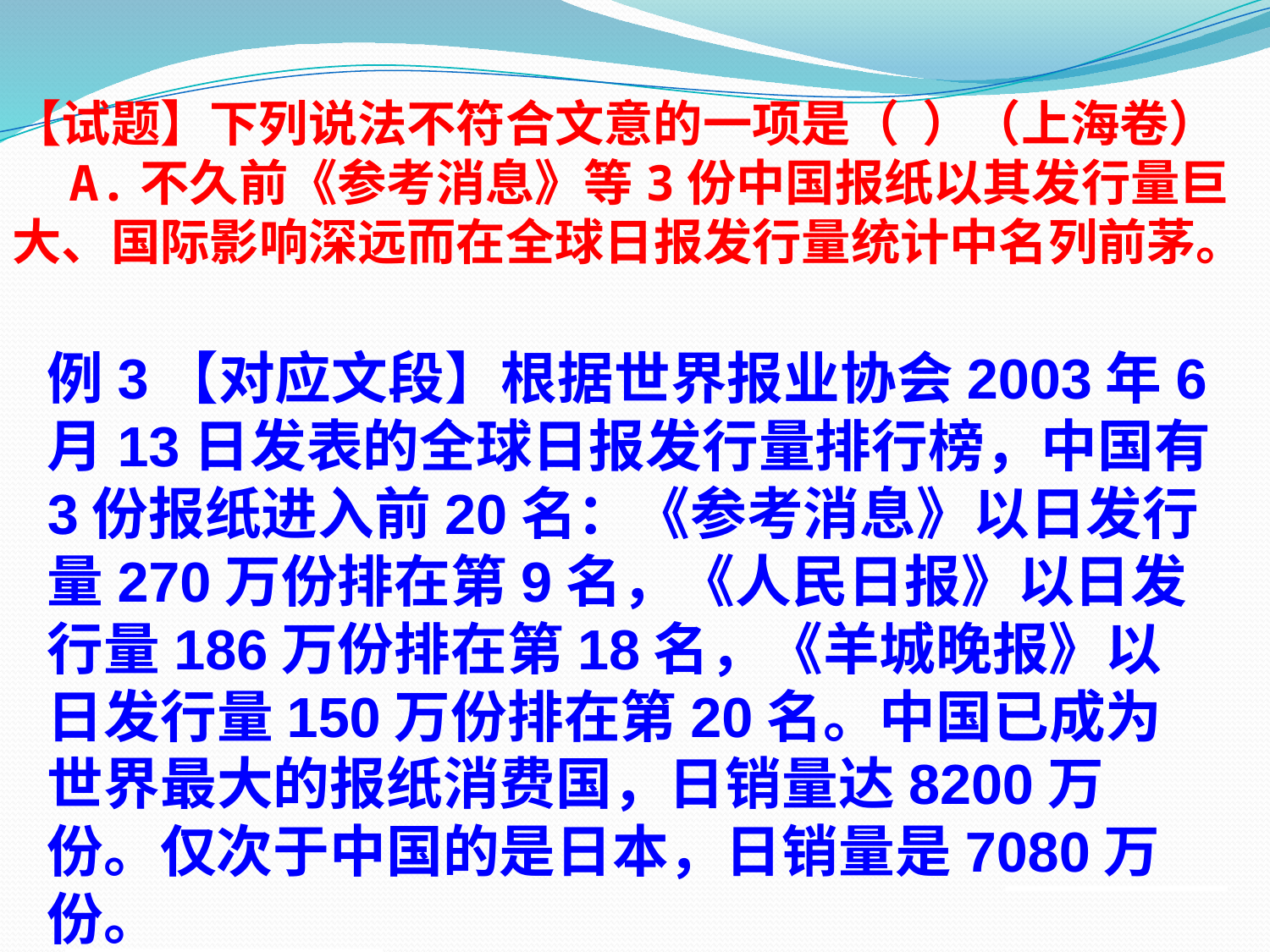

【试题】下列说法不符合文意的一项是（  ）（上海卷）
    A.不久前《参考消息》等3份中国报纸以其发行量巨大、国际影响深远而在全球日报发行量统计中名列前茅。
例3【对应文段】根据世界报业协会2003年6月13日发表的全球日报发行量排行榜，中国有3份报纸进入前20名：《参考消息》以日发行量270万份排在第9名，《人民日报》以日发行量186万份排在第18名，《羊城晚报》以日发行量150万份排在第20名。中国已成为世界最大的报纸消费国，日销量达8200万份。仅次于中国的是日本，日销量是7080万份。